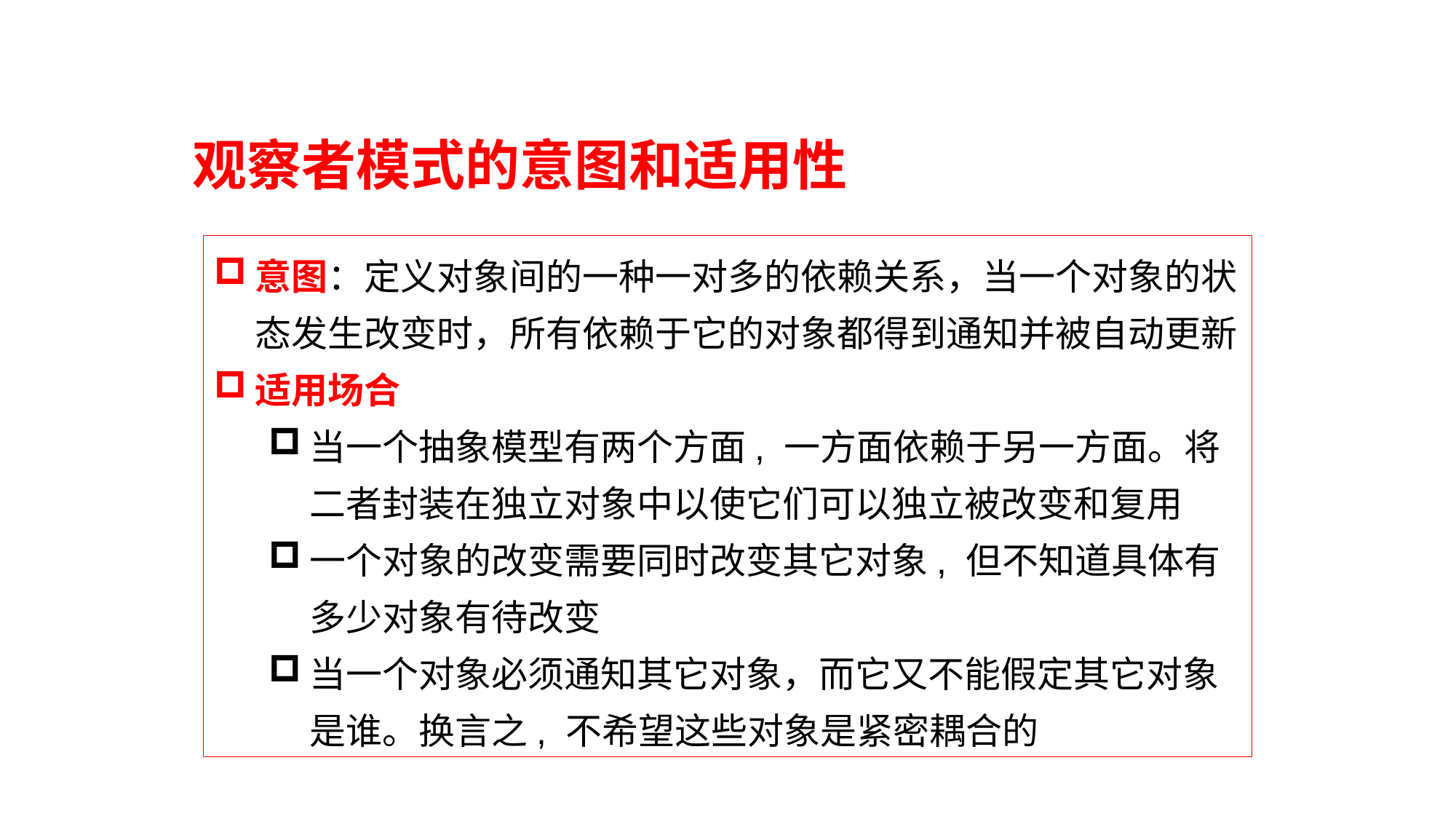

观察者模式的意图和适用性
意图：定义对象间的一种一对多的依赖关系，当一个对象的状态发生改变时，所有依赖于它的对象都得到通知并被自动更新
适用场合
当一个抽象模型有两个方面, 一方面依赖于另一方面。将二者封装在独立对象中以使它们可以独立被改变和复用
一个对象的改变需要同时改变其它对象, 但不知道具体有多少对象有待改变
当一个对象必须通知其它对象，而它又不能假定其它对象是谁。换言之, 不希望这些对象是紧密耦合的
222